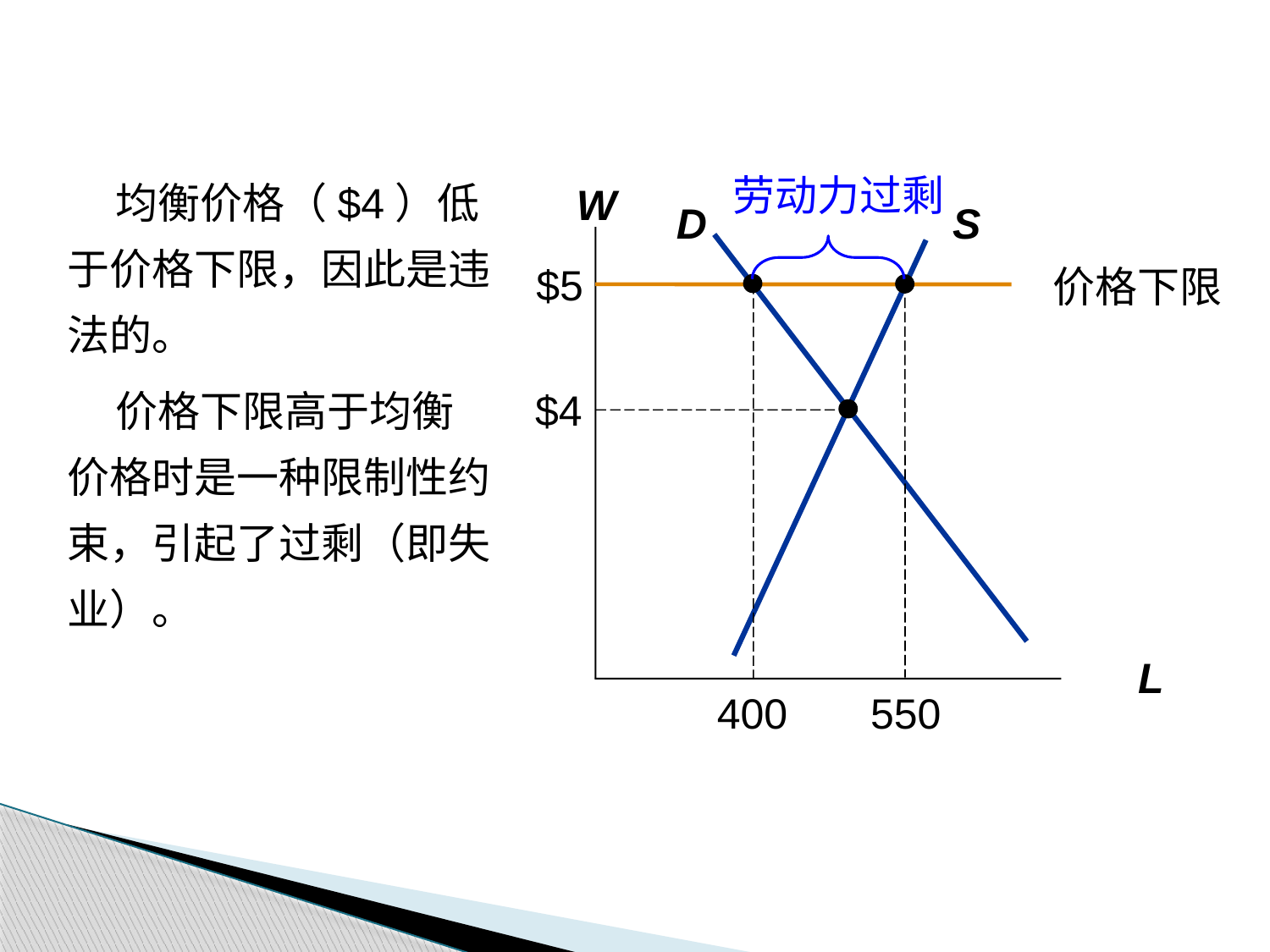

均衡价格（$4）低于价格下限，因此是违法的。
    价格下限高于均衡价格时是一种限制性约束，引起了过剩（即失业）。
劳动力过剩

W

L

D
S

价格下限
$5

400

550
$4